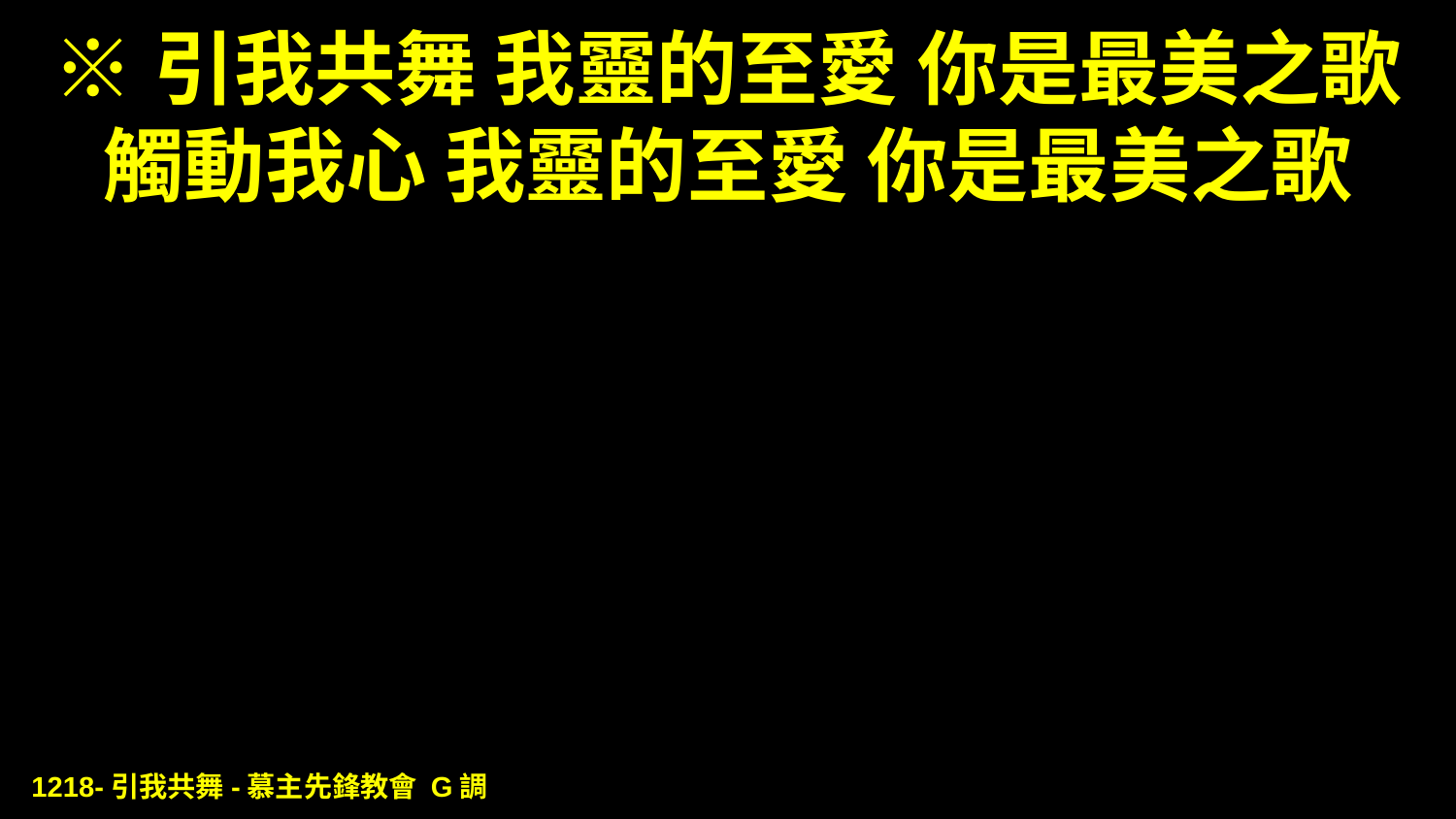

# ※引我共舞 我靈的至愛 你是最美之歌 觸動我心 我靈的至愛 你是最美之歌
1218-引我共舞-慕主先鋒教會 G調